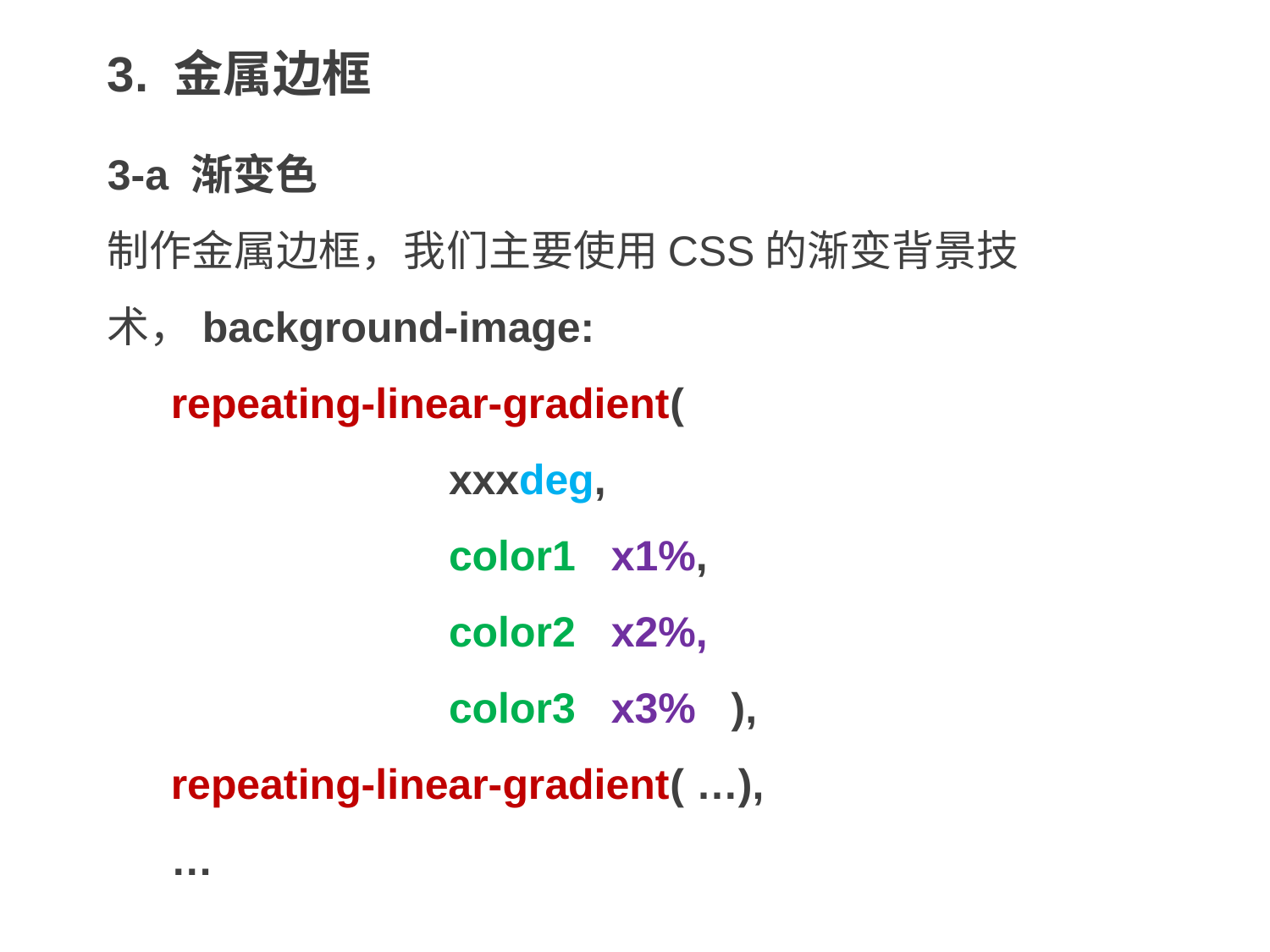

3. 金属边框
3-a 渐变色
制作金属边框，我们主要使用CSS的渐变背景技术，background-image:
repeating-linear-gradient(
		  xxxdeg,
		  color1   x1%,
		  color2   x2%,
		  color3   x3%   ),
repeating-linear-gradient( …),
…